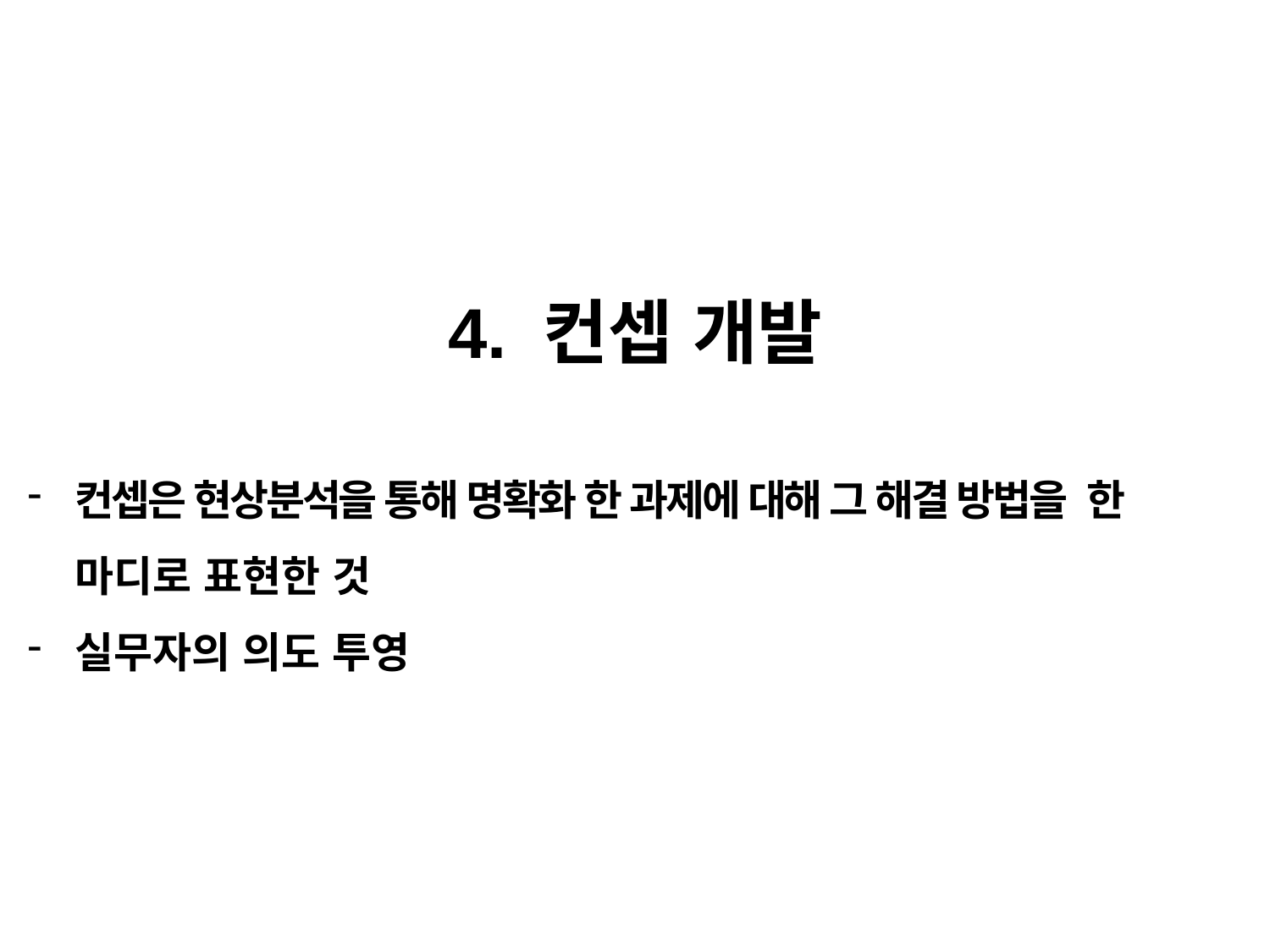

4. 컨셉 개발

컨셉은 현상분석을 통해 명확화 한 과제에 대해 그 해결 방법을  한 마디로 표현한 것
실무자의 의도 투영